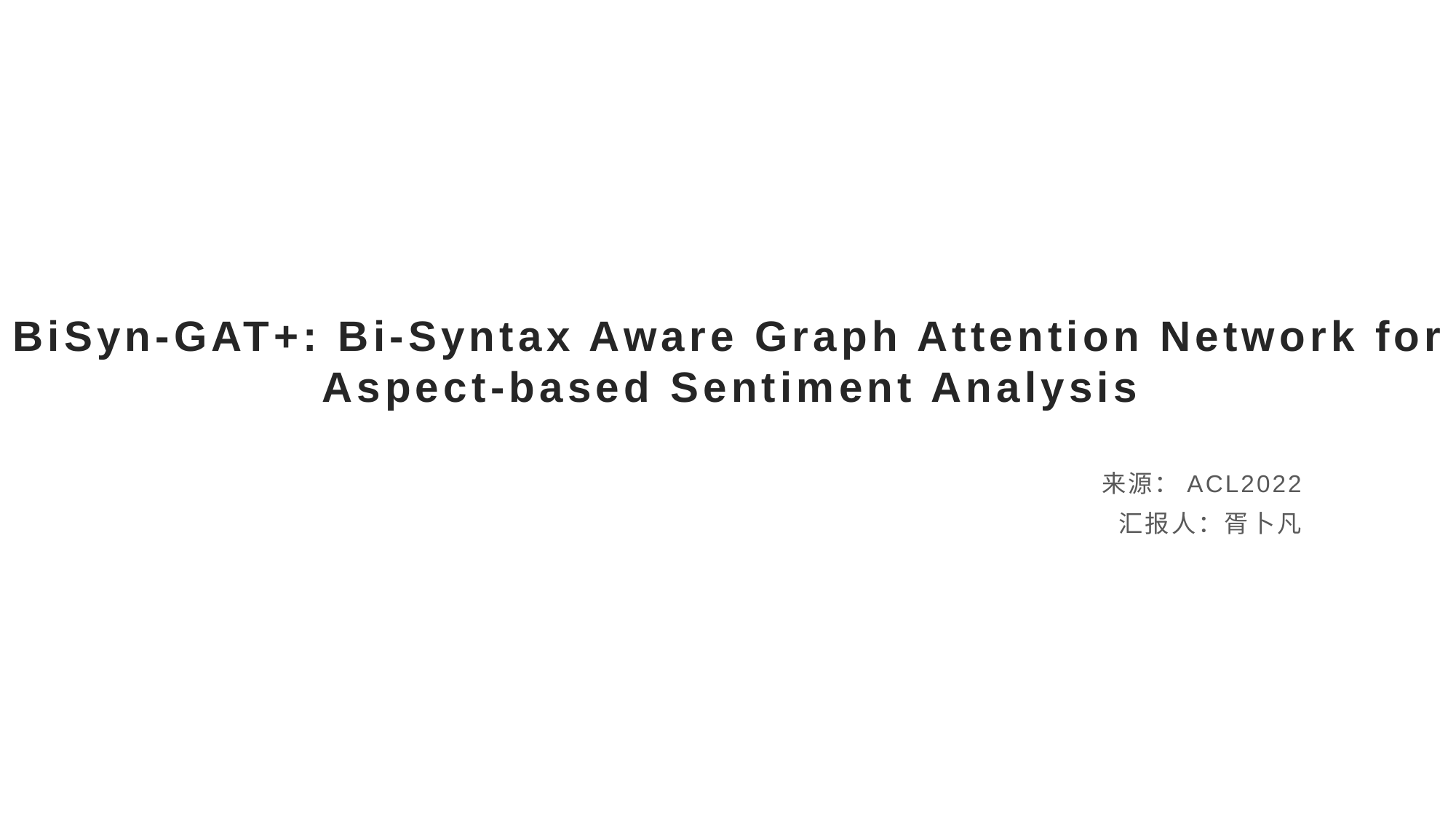

# BiSyn-GAT+: Bi-Syntax Aware Graph Attention Network for Aspect-based Sentiment Analysis

来源：ACL2022
汇报人：胥卜凡